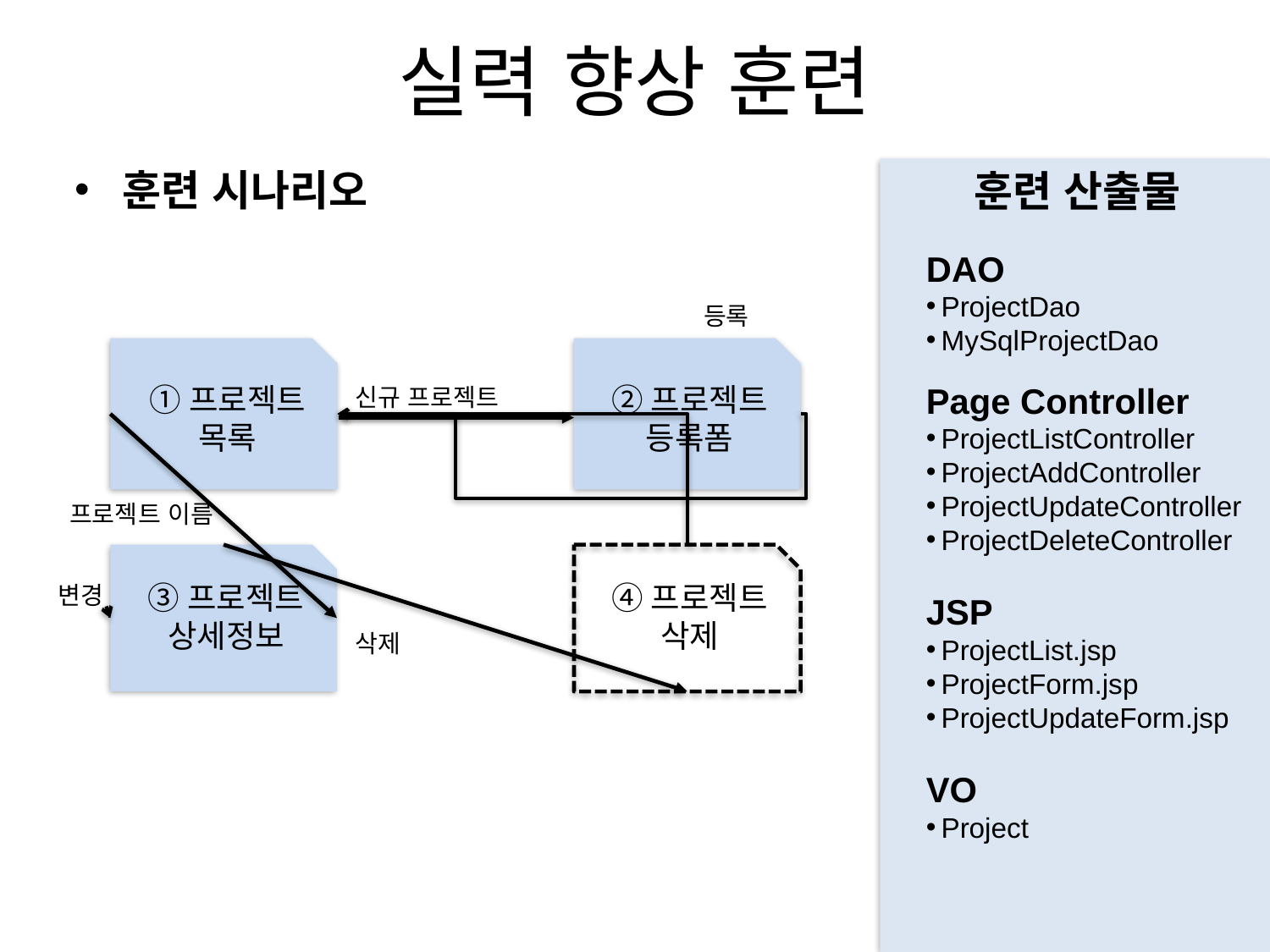

# 실력 향상 훈련
훈련 시나리오

훈련 산출물
DAO
ProjectDao
MySqlProjectDao

Page Controller
ProjectListController
ProjectAddController
ProjectUpdateController
ProjectDeleteController

JSP
ProjectList.jsp
ProjectForm.jsp
ProjectUpdateForm.jsp

VO
Project

등록

①프로젝트
목록

②프로젝트
등록폼
신규 프로젝트
프로젝트 이름

④프로젝트
삭제

③프로젝트
상세정보
변경
삭제